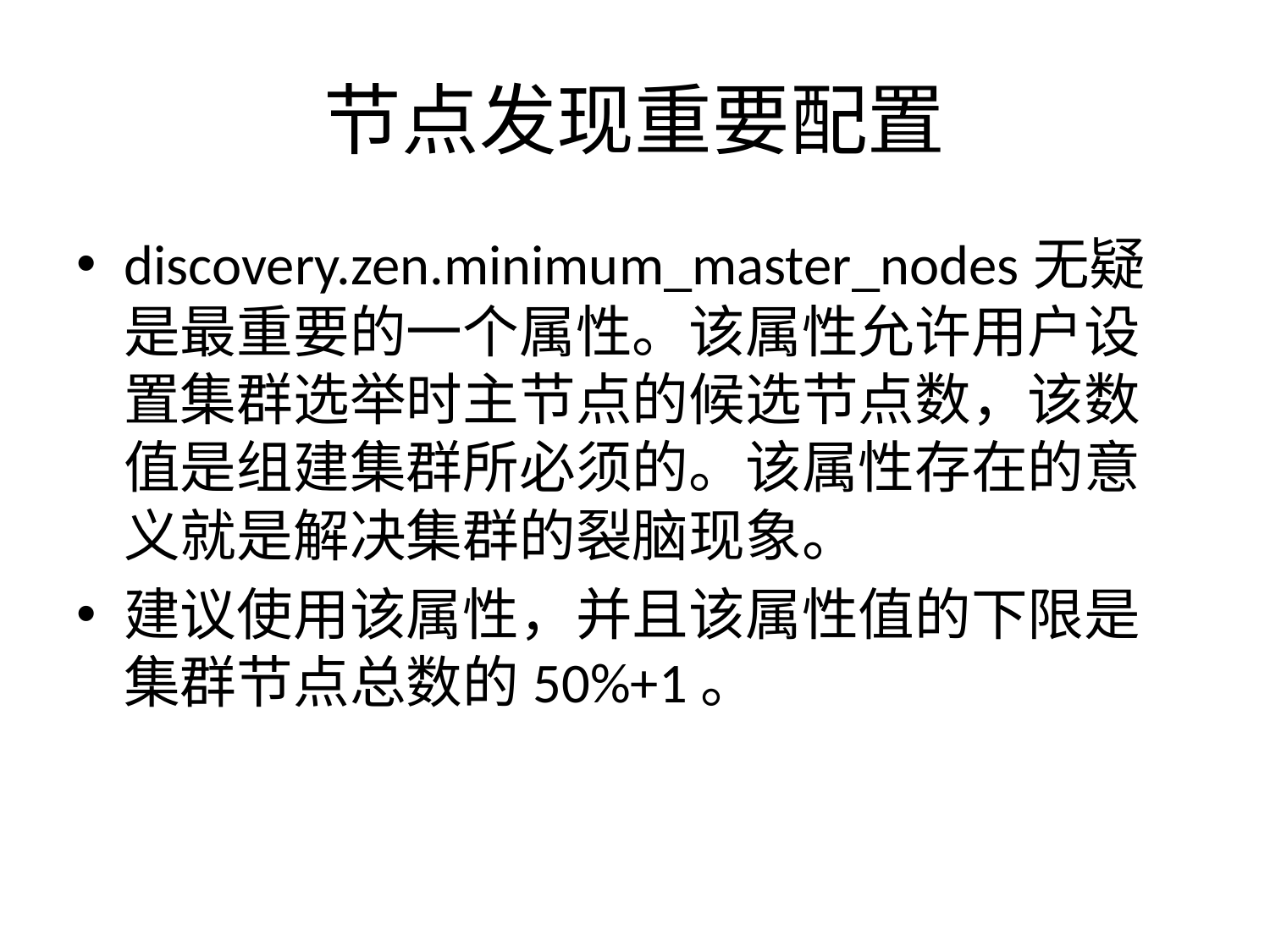

# 节点发现重要配置
discovery.zen.minimum_master_nodes无疑是最重要的一个属性。该属性允许用户设置集群选举时主节点的候选节点数，该数值是组建集群所必须的。该属性存在的意义就是解决集群的裂脑现象。
建议使用该属性，并且该属性值的下限是集群节点总数的50%+1。